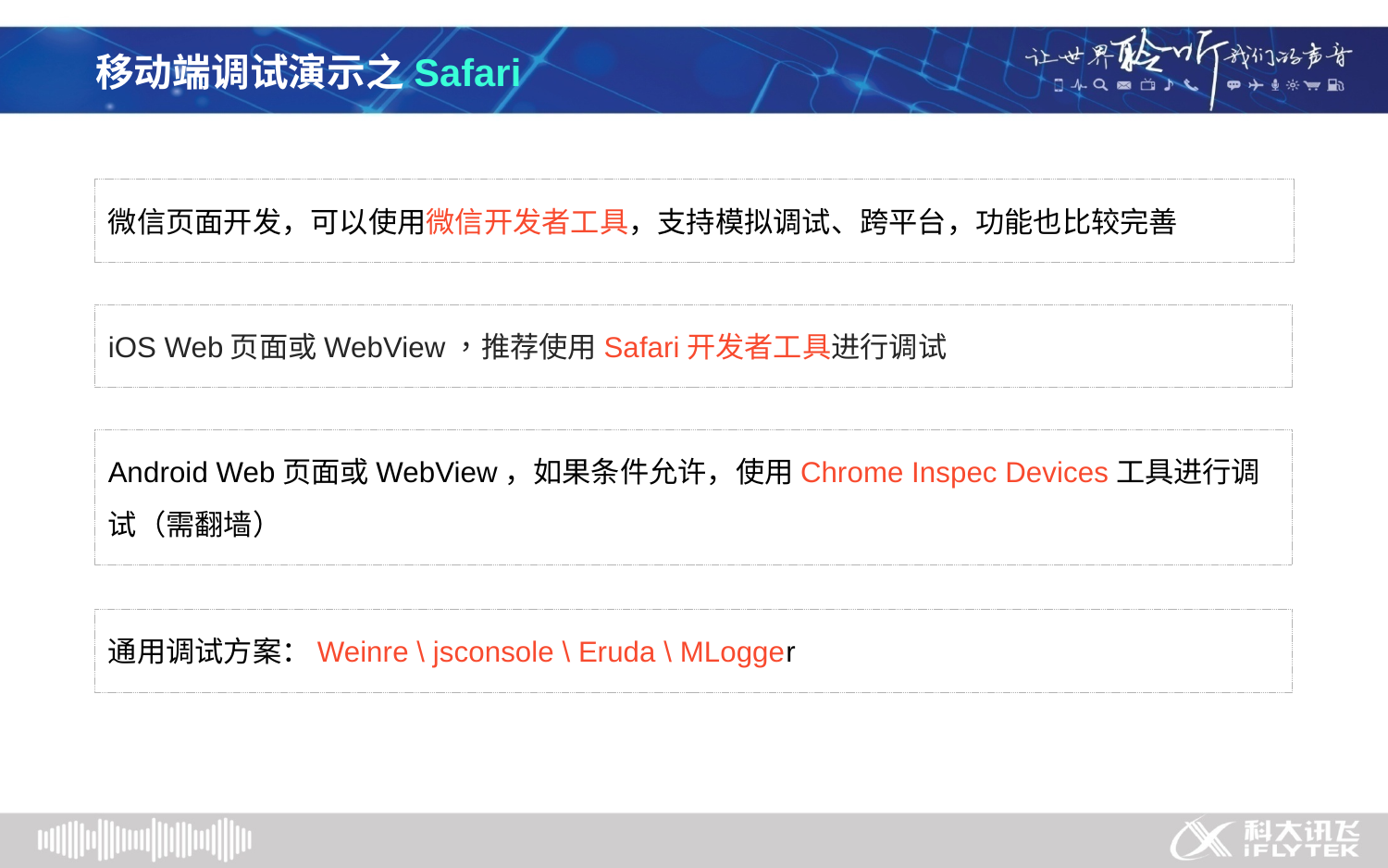

移动端调试演示之Safari
微信页面开发，可以使用微信开发者工具，支持模拟调试、跨平台，功能也比较完善

iOS Web页面或WebView，推荐使用Safari开发者工具进行调试

Android Web页面或WebView，如果条件允许，使用Chrome Inspec Devices工具进行调试（需翻墙）

通用调试方案：Weinre \ jsconsole \ Eruda \ MLogger